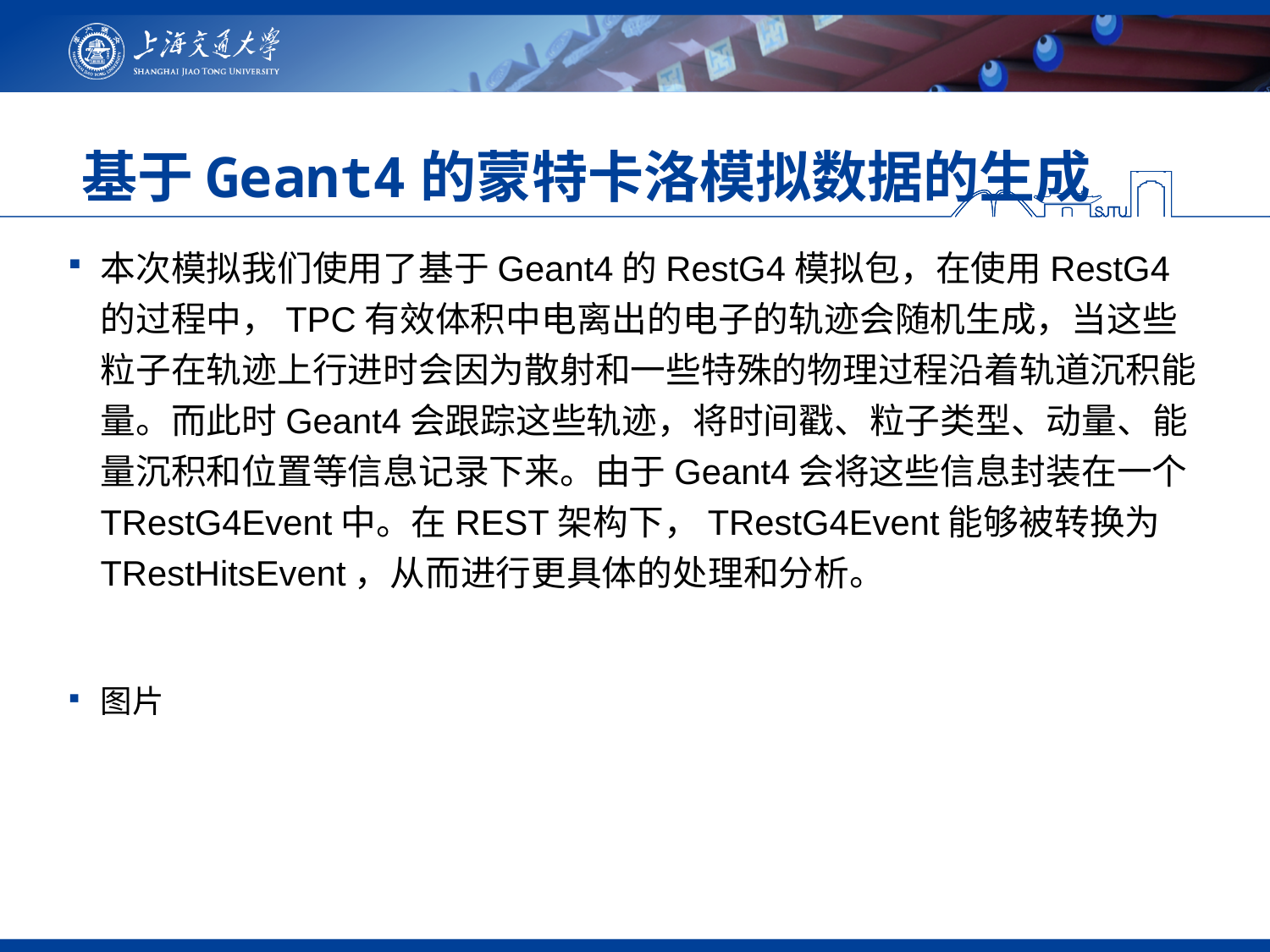

基于Geant4的蒙特卡洛模拟数据的生成
本次模拟我们使用了基于Geant4的RestG4模拟包，在使用RestG4的过程中，TPC有效体积中电离出的电子的轨迹会随机生成，当这些粒子在轨迹上行进时会因为散射和一些特殊的物理过程沿着轨道沉积能量。而此时Geant4会跟踪这些轨迹，将时间戳、粒子类型、动量、能量沉积和位置等信息记录下来。由于Geant4会将这些信息封装在一个TRestG4Event中。在REST架构下，TRestG4Event能够被转换为TRestHitsEvent，从而进行更具体的处理和分析。

图片

6